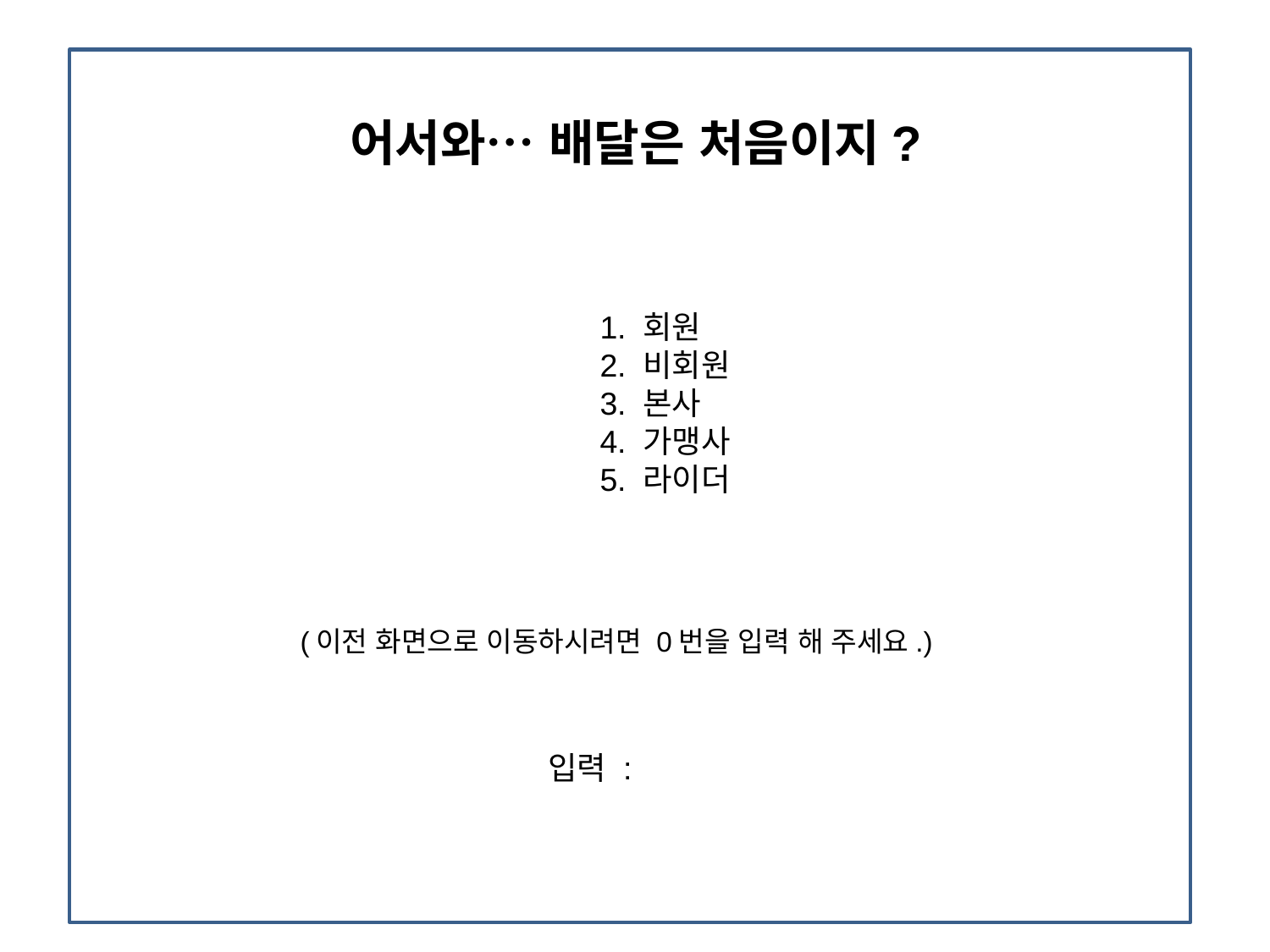

어서와… 배달은 처음이지?
				1. 회원
				2. 비회원
				3. 본사
				4. 가맹사
				5. 라이더
(이전 화면으로 이동하시려면 0번을 입력 해 주세요.)
입력 :